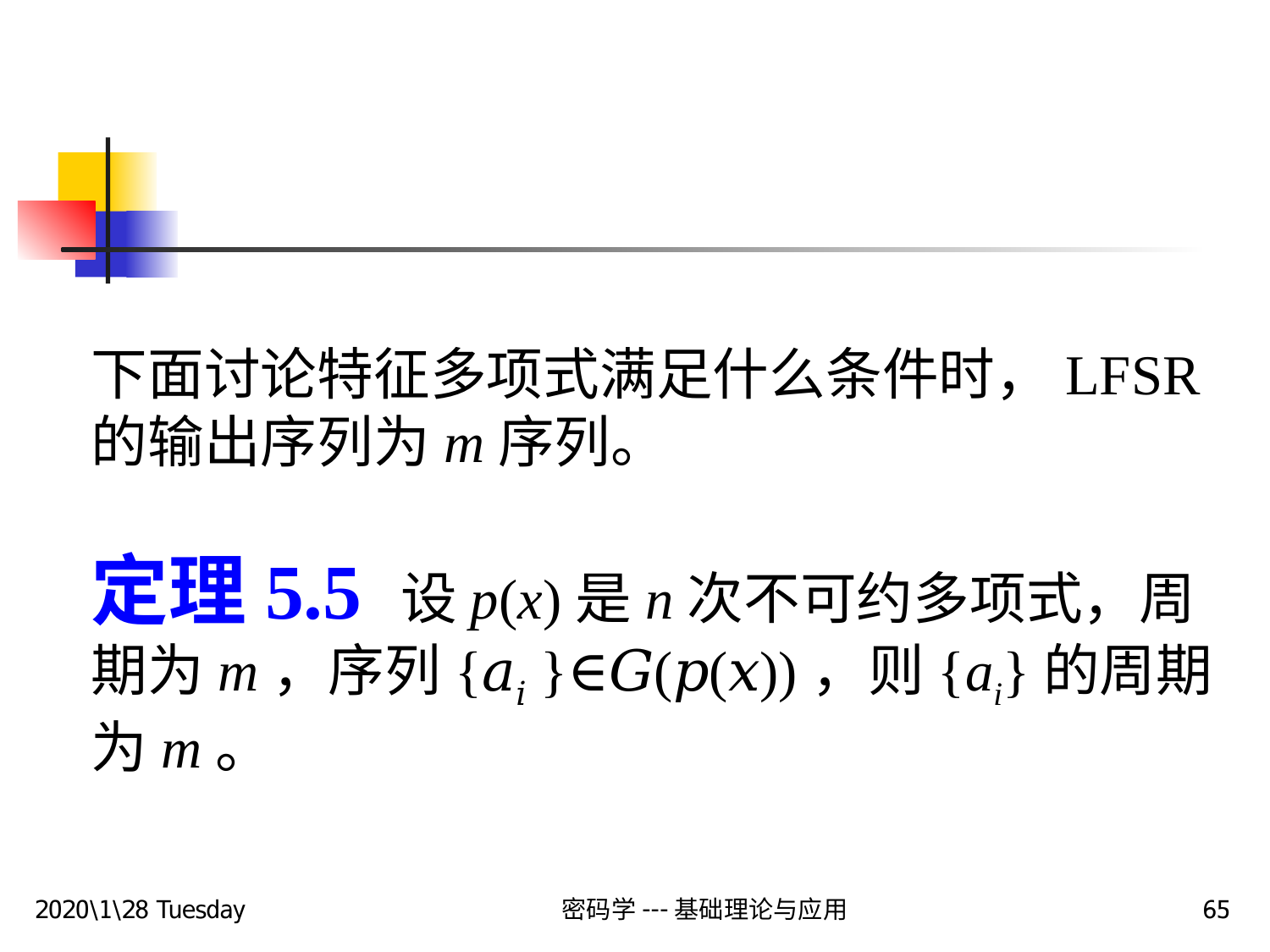

下面讨论特征多项式满足什么条件时，LFSR的输出序列为m序列。

定理5.5 设p(x)是n次不可约多项式，周期为m，序列{𝑎𝑖 }∈𝐺(𝑝(𝑥))，则{ai}的周期为m。
2020\1\28 Tuesday
密码学---基础理论与应用
65